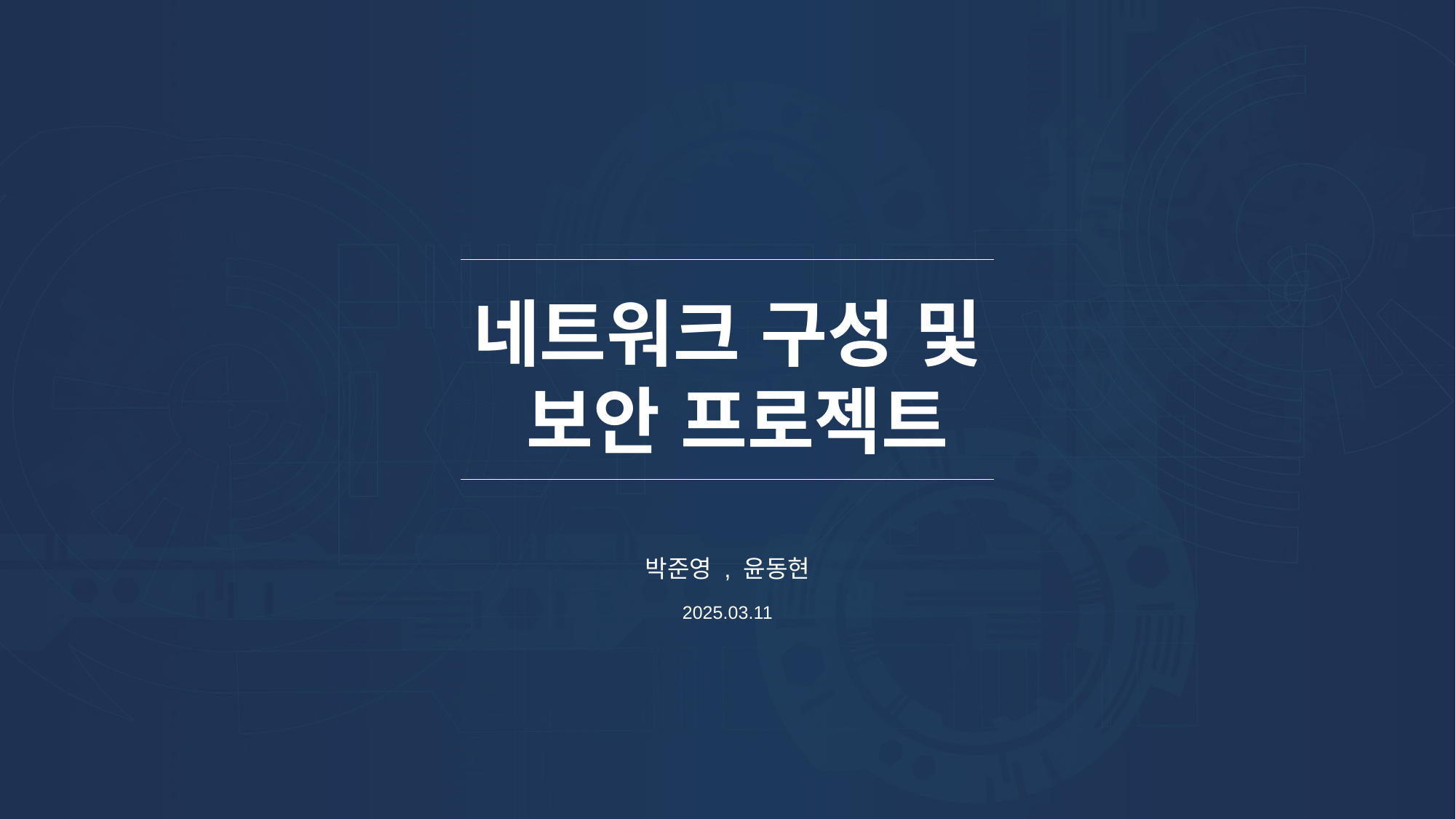

네트워크 구성 및
 보안 프로젝트

박준영 , 윤동현
2025.03.11